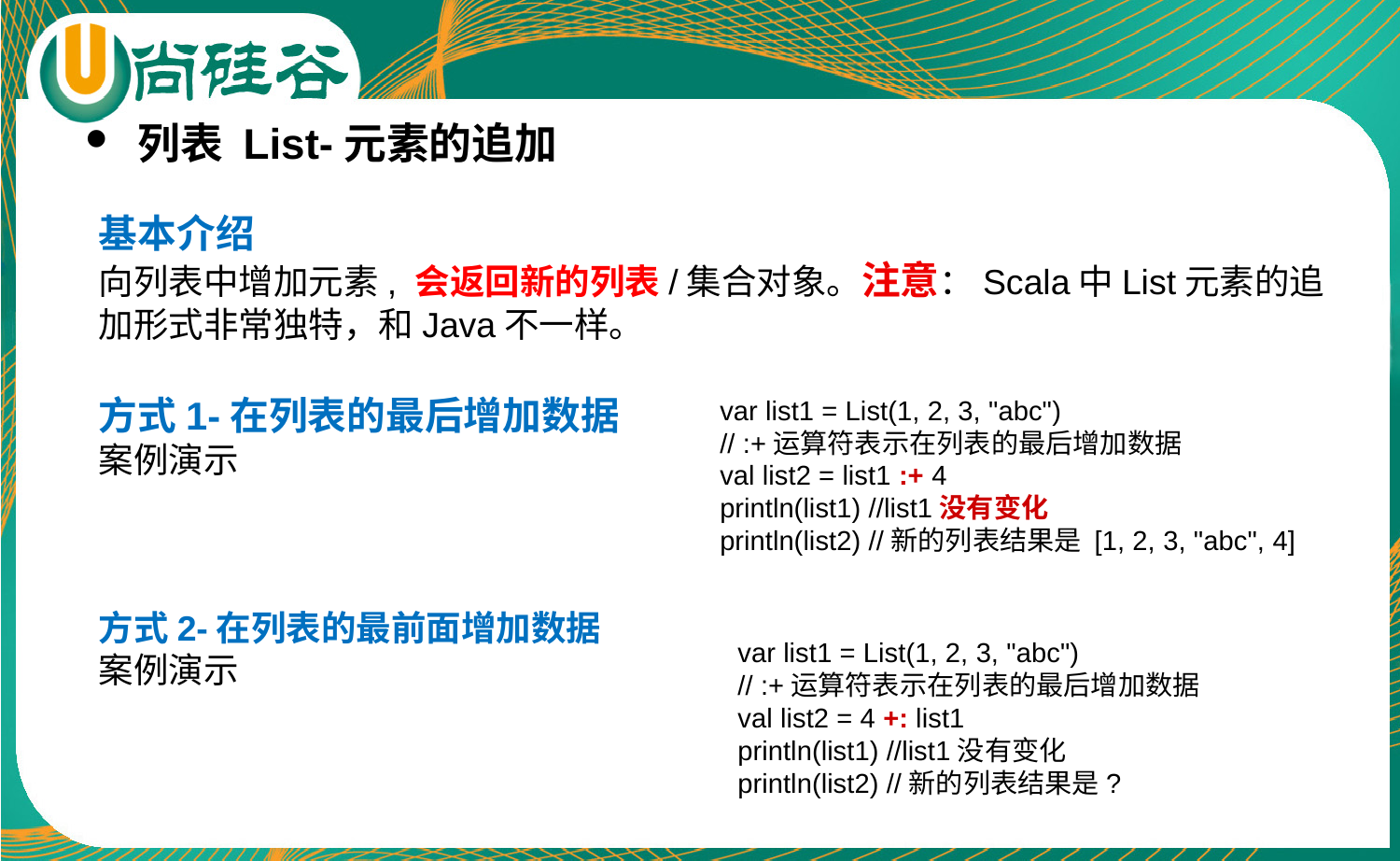

列表 List-元素的追加

基本介绍
向列表中增加元素, 会返回新的列表/集合对象。注意：Scala中List元素的追加形式非常独特，和Java不一样。

方式1-在列表的最后增加数据
案例演示

方式2-在列表的最前面增加数据
案例演示

var list1 = List(1, 2, 3, "abc")
// :+运算符表示在列表的最后增加数据
val list2 = list1 :+ 4
println(list1) //list1没有变化
println(list2) //新的列表结果是 [1, 2, 3, "abc", 4]
var list1 = List(1, 2, 3, "abc")
// :+运算符表示在列表的最后增加数据
val list2 = 4 +: list1
println(list1) //list1没有变化
println(list2) //新的列表结果是?